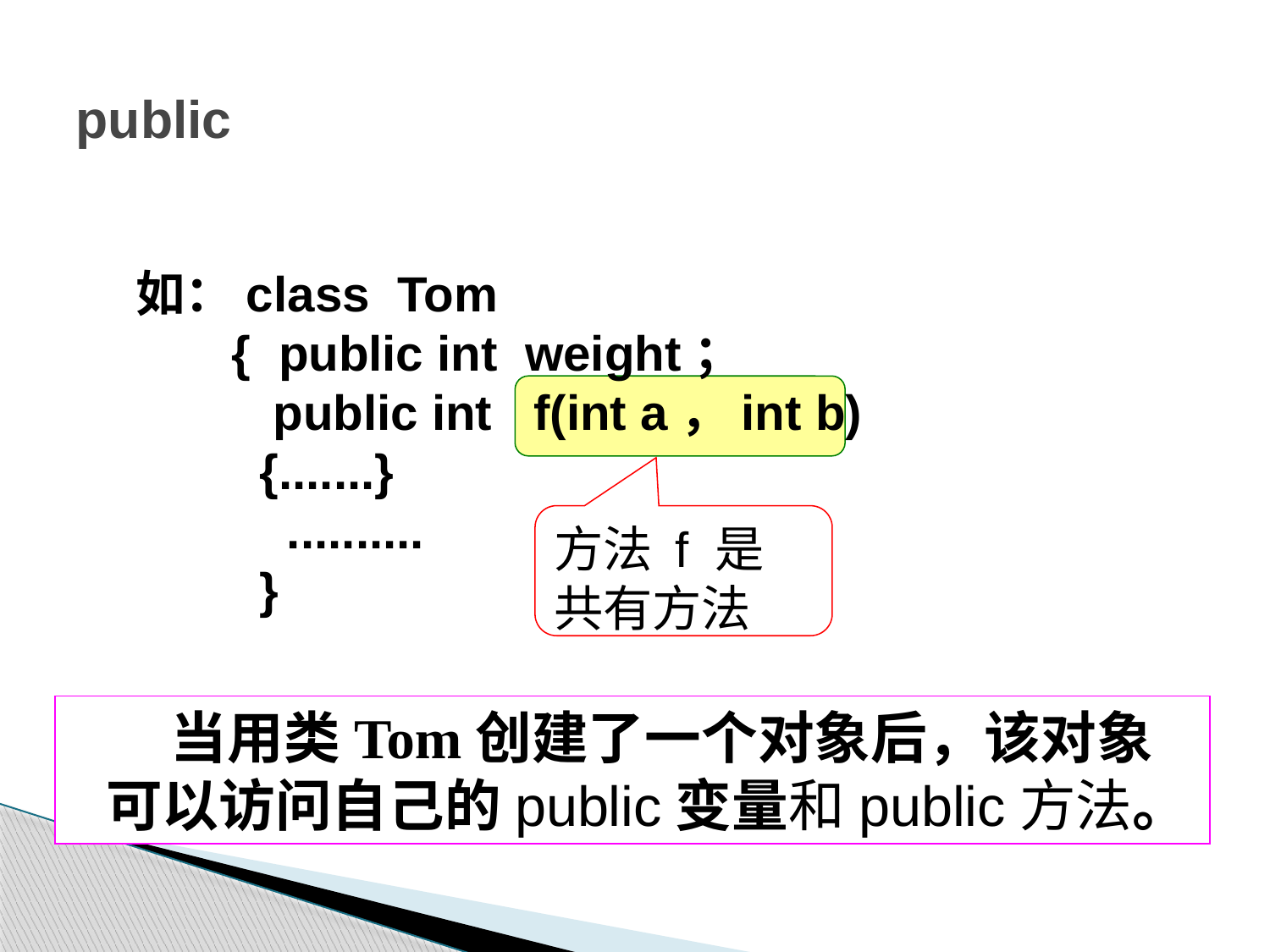

# public
如：class  Tom
       {  public int  weight；
          public int   f(int a，int b)
         {.......}
           ..........
         }

方法 f 是
共有方法
    当用类Tom创建了一个对象后，该对象
可以访问自己的public变量和public方法。